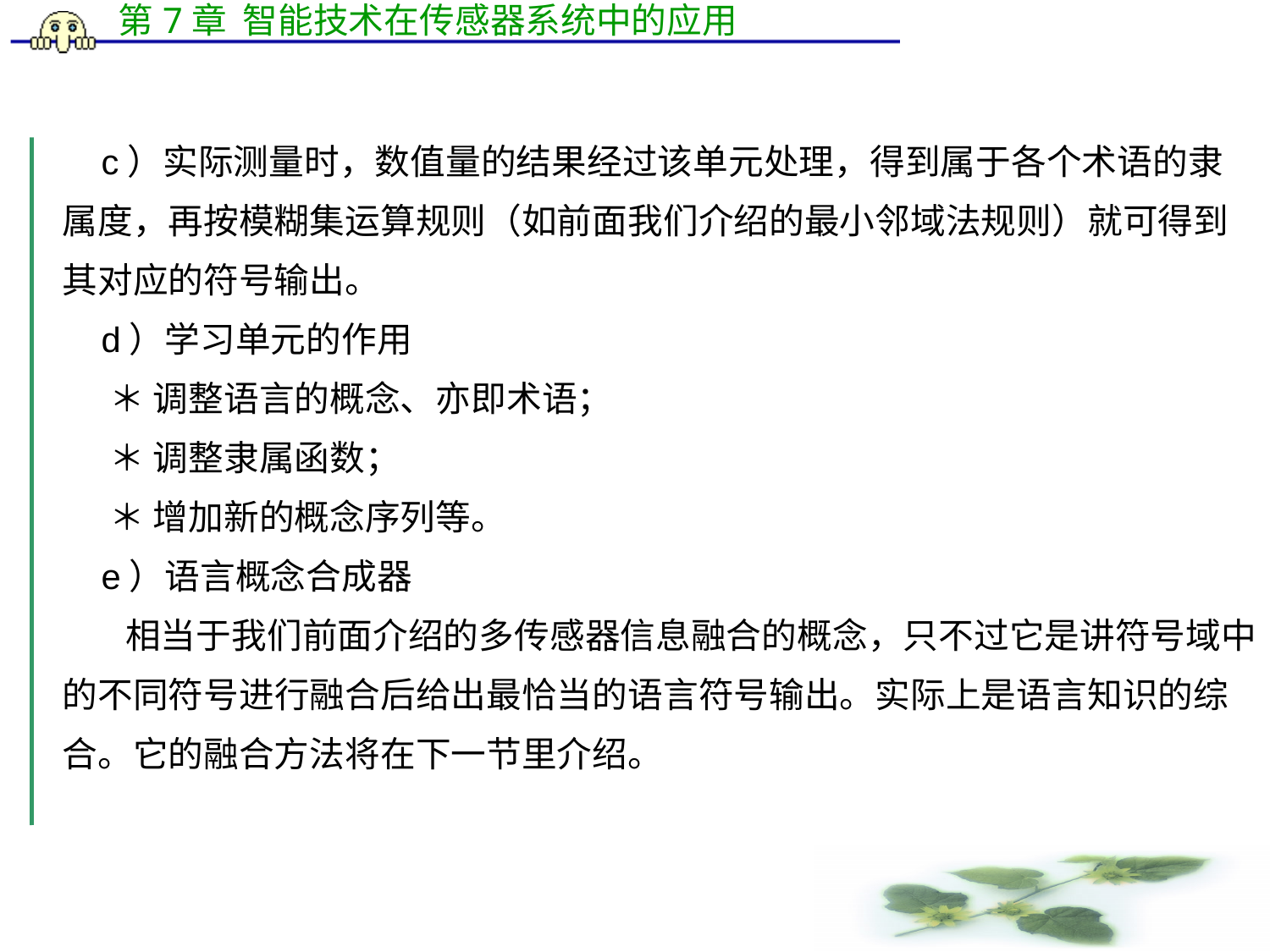

c）实际测量时，数值量的结果经过该单元处理，得到属于各个术语的隶属度，再按模糊集运算规则（如前面我们介绍的最小邻域法规则）就可得到其对应的符号输出。
    d）学习单元的作用
     ＊ 调整语言的概念、亦即术语；
     ＊ 调整隶属函数；
     ＊ 增加新的概念序列等。
    e）语言概念合成器
       相当于我们前面介绍的多传感器信息融合的概念，只不过它是讲符号域中的不同符号进行融合后给出最恰当的语言符号输出。实际上是语言知识的综合。它的融合方法将在下一节里介绍。